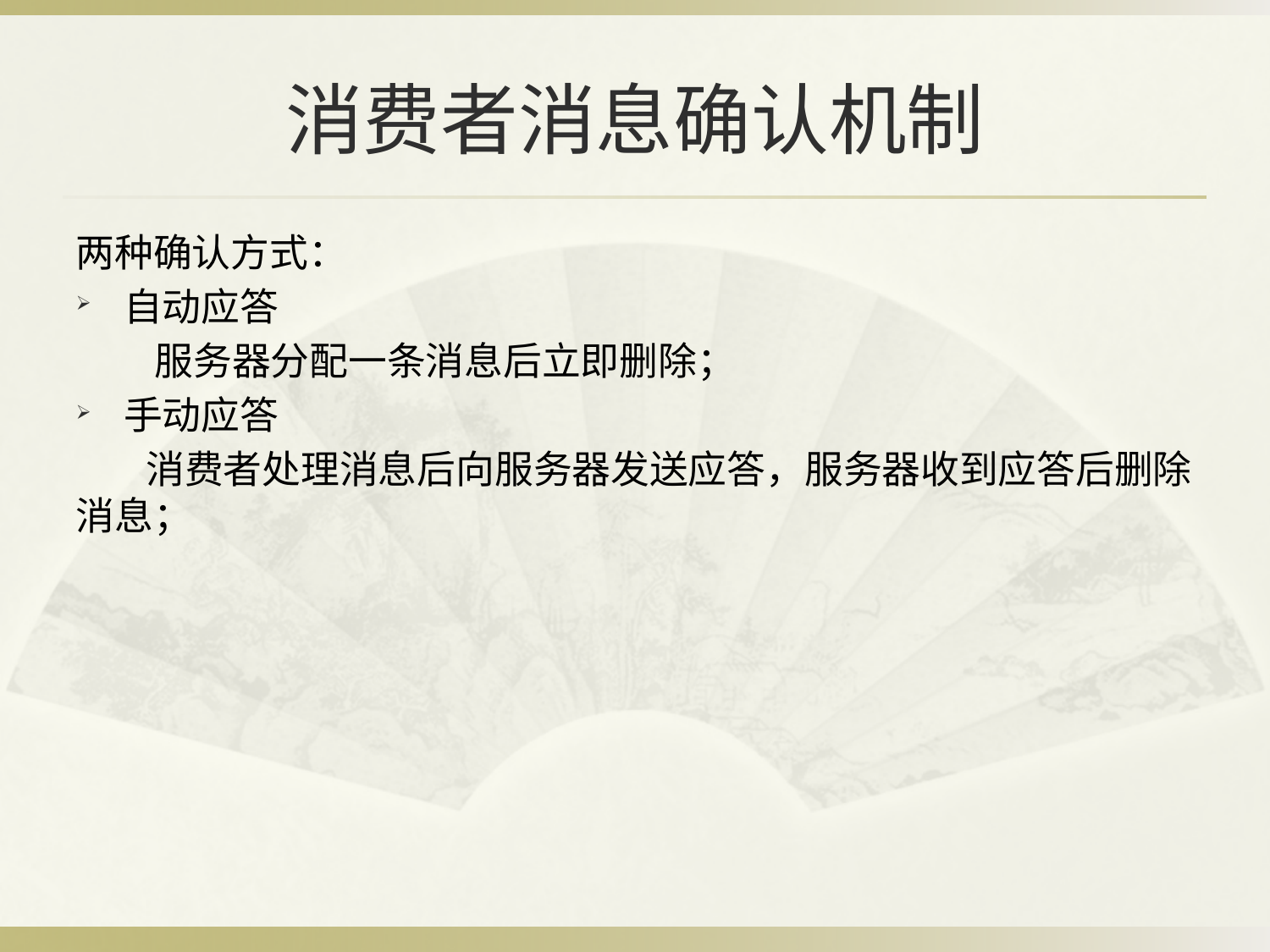

# 消费者消息确认机制
两种确认方式：
自动应答
        服务器分配一条消息后立即删除；
手动应答
       消费者处理消息后向服务器发送应答，服务器收到应答后删除消息；